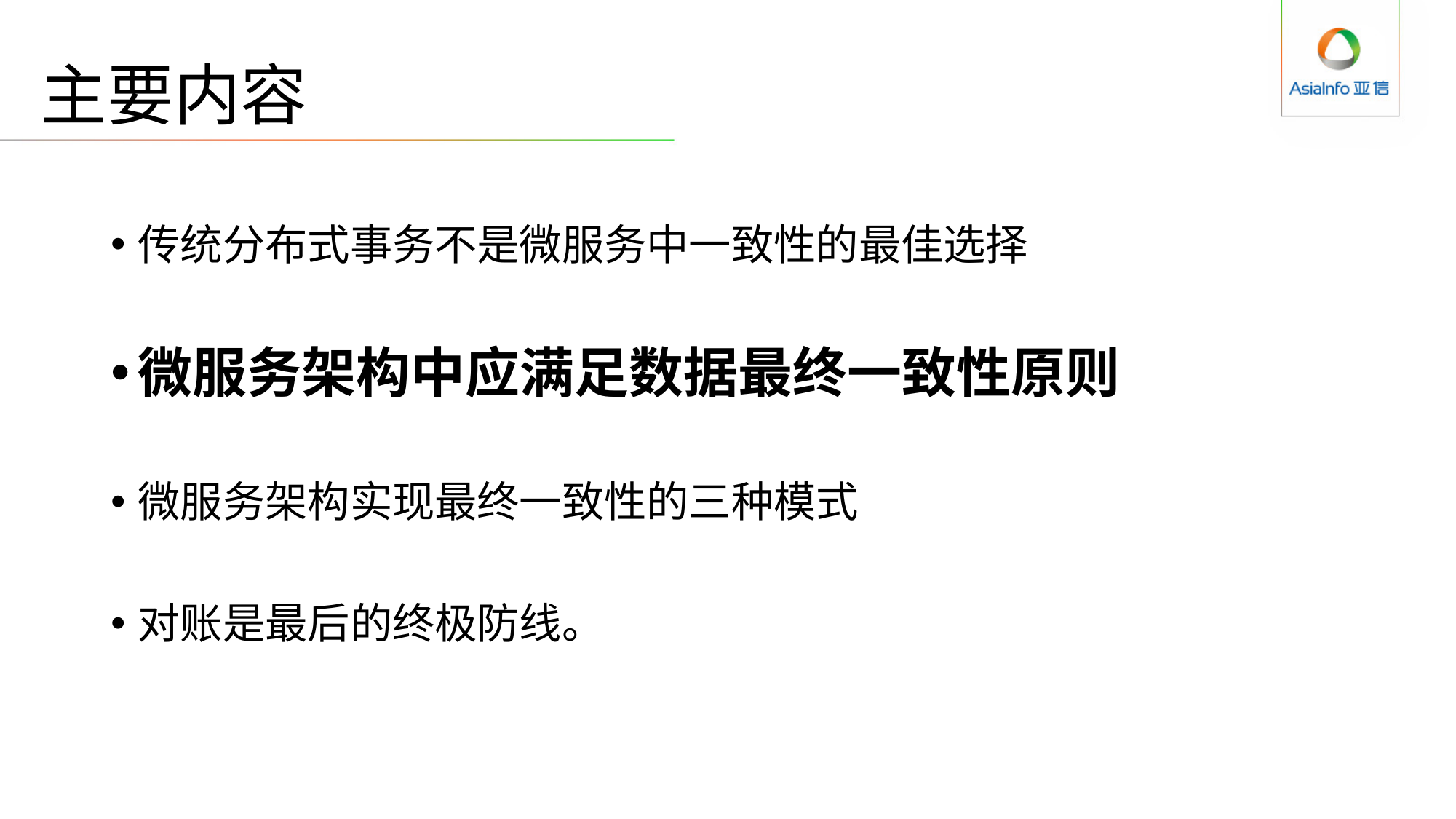

# 主要内容
传统分布式事务不是微服务中一致性的最佳选择

微服务架构中应满足数据最终一致性原则

微服务架构实现最终一致性的三种模式

对账是最后的终极防线。